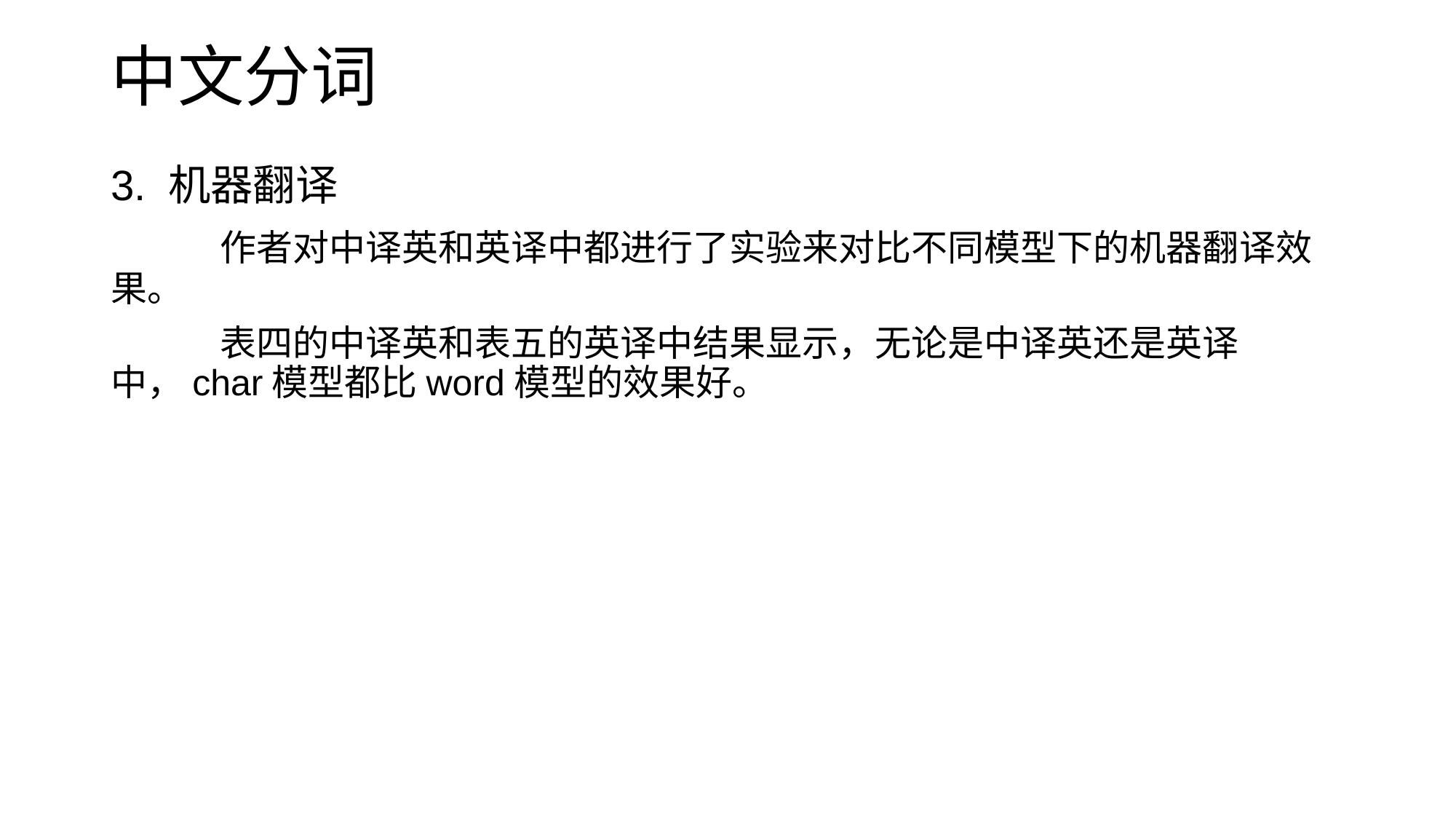

中文分词
3. 机器翻译
	作者对中译英和英译中都进行了实验来对比不同模型下的机器翻译效果。
	表四的中译英和表五的英译中结果显示，无论是中译英还是英译中，char模型都比word模型的效果好。